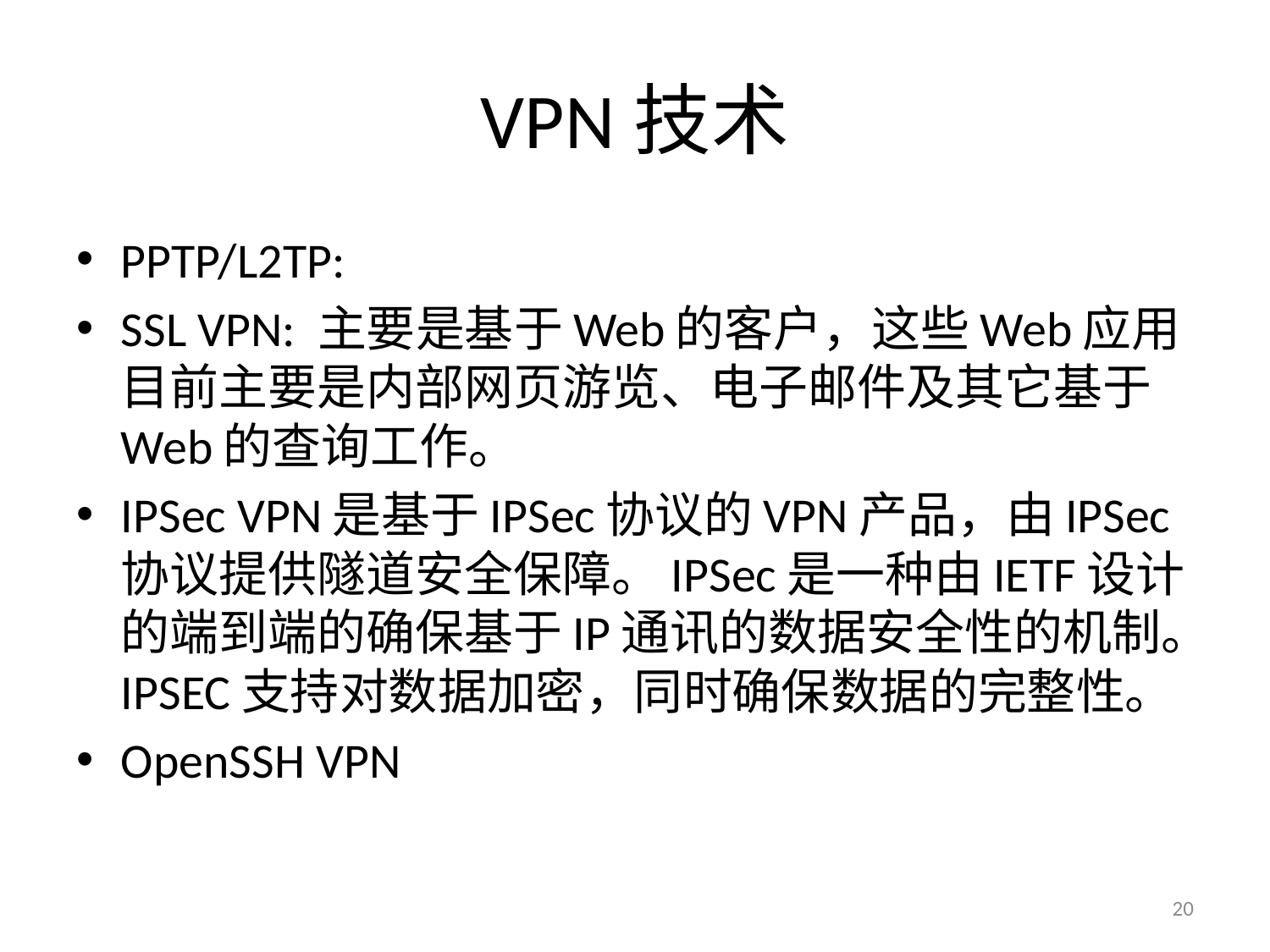

# VPN技术
PPTP/L2TP:
SSL VPN: 主要是基于Web的客户，这些Web应用目前主要是内部网页游览、电子邮件及其它基于Web的查询工作。
IPSec VPN是基于IPSec协议的VPN产品，由IPSec协议提供隧道安全保障。IPSec是一种由IETF设计的端到端的确保基于IP通讯的数据安全性的机制。IPSEC支持对数据加密，同时确保数据的完整性。
OpenSSH VPN
20